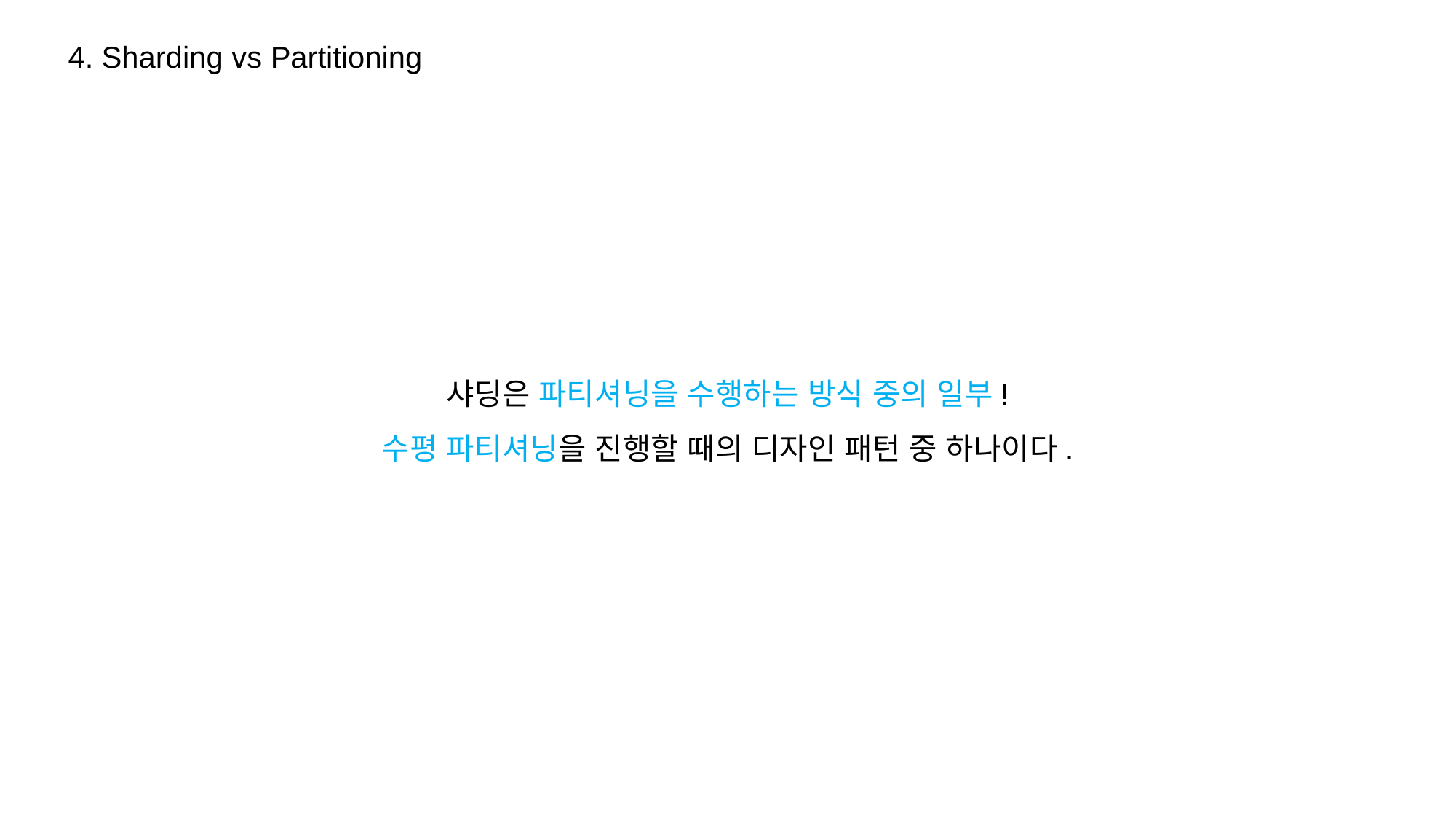

4. Sharding vs Partitioning
샤딩은 파티셔닝을 수행하는 방식 중의 일부!
수평 파티셔닝을 진행할 때의 디자인 패턴 중 하나이다.